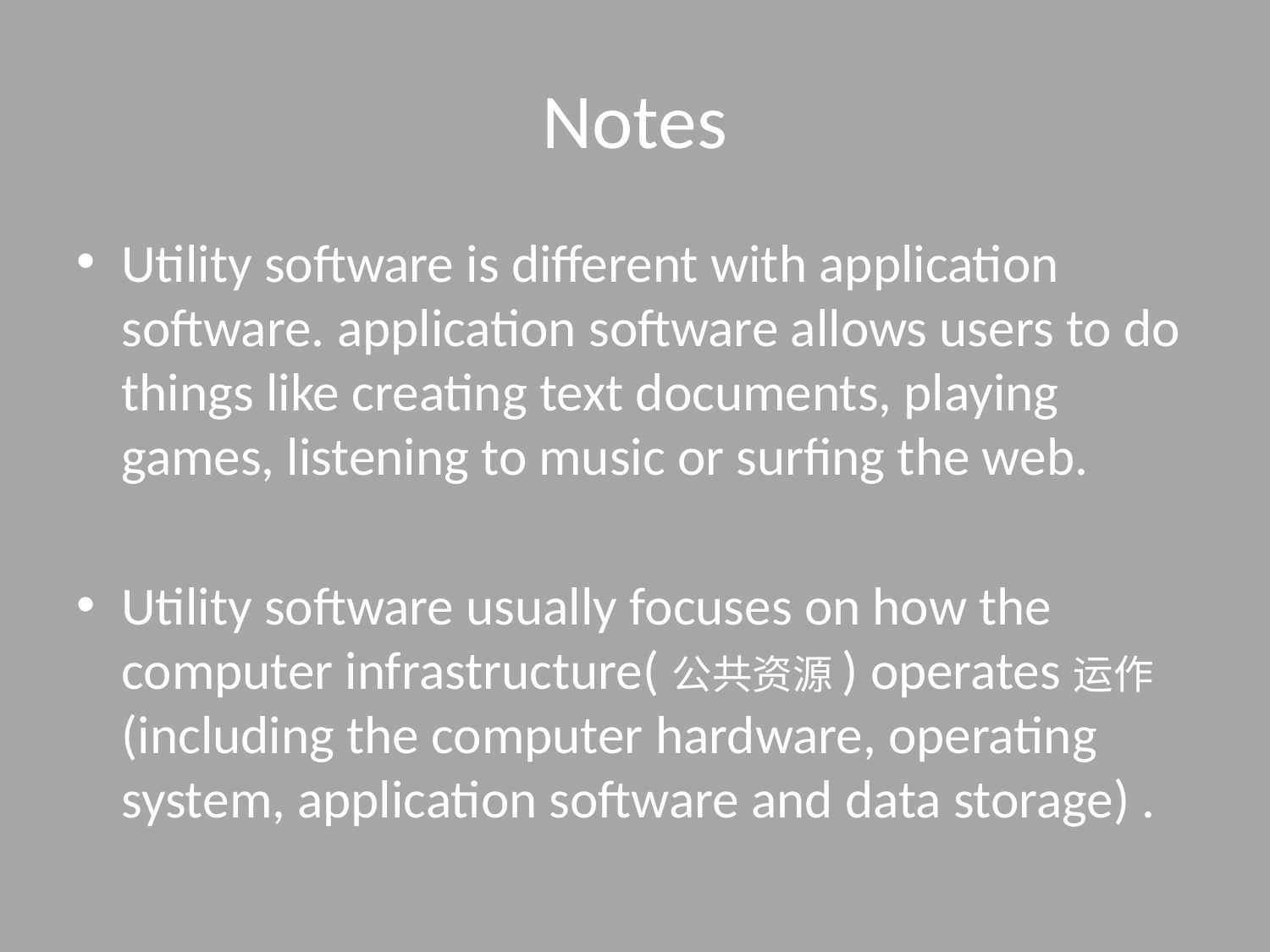

# Notes
Utility software is different with application software. application software allows users to do things like creating text documents, playing games, listening to music or surfing the web.

Utility software usually focuses on how the computer infrastructure(公共资源) operates运作 (including the computer hardware, operating system, application software and data storage) .